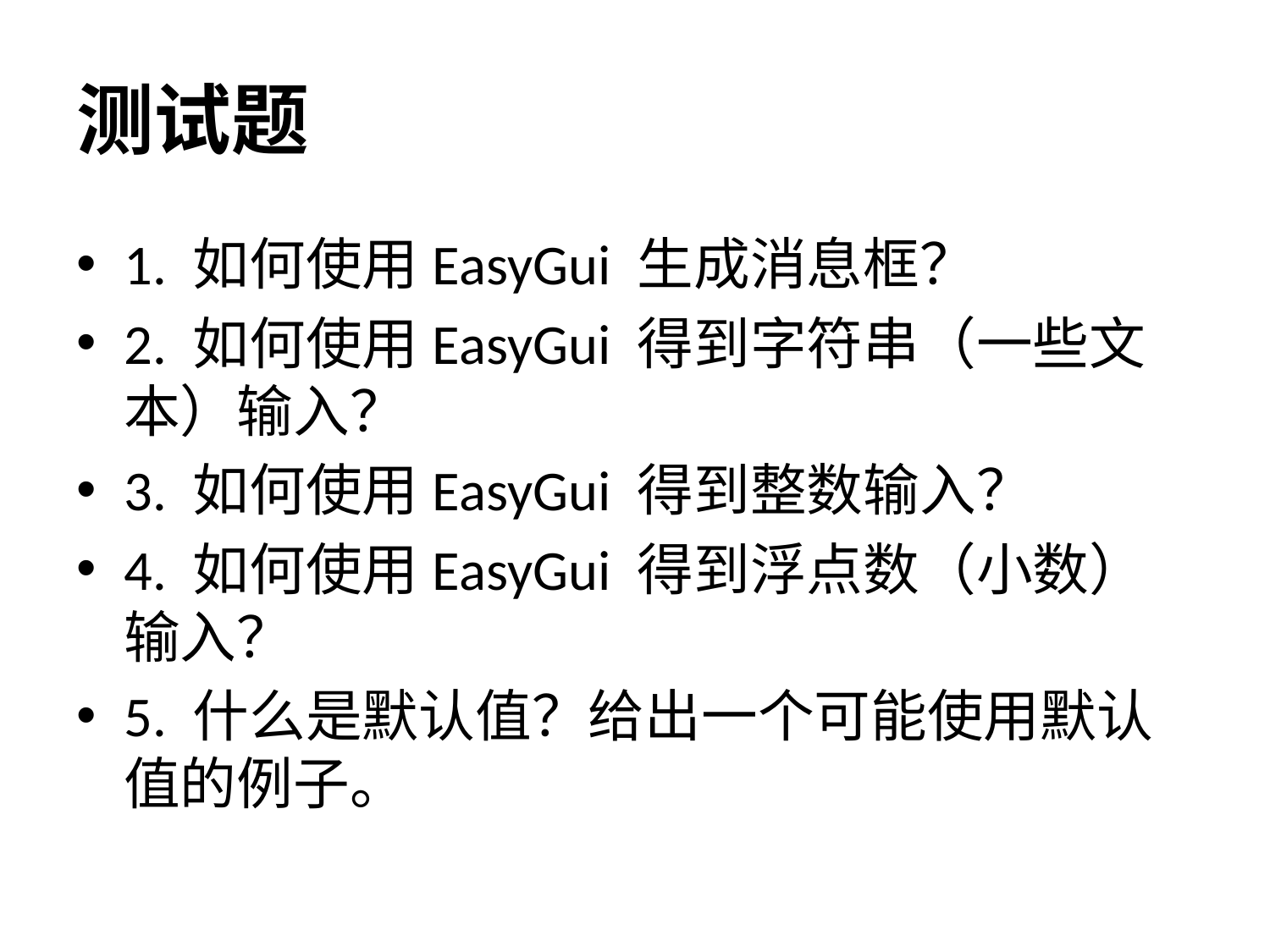

# 测试题
1. 如何使用EasyGui 生成消息框？
2. 如何使用EasyGui 得到字符串（一些文本）输入？
3. 如何使用EasyGui 得到整数输入？
4. 如何使用EasyGui 得到浮点数（小数）输入？
5. 什么是默认值？给出一个可能使用默认值的例子。